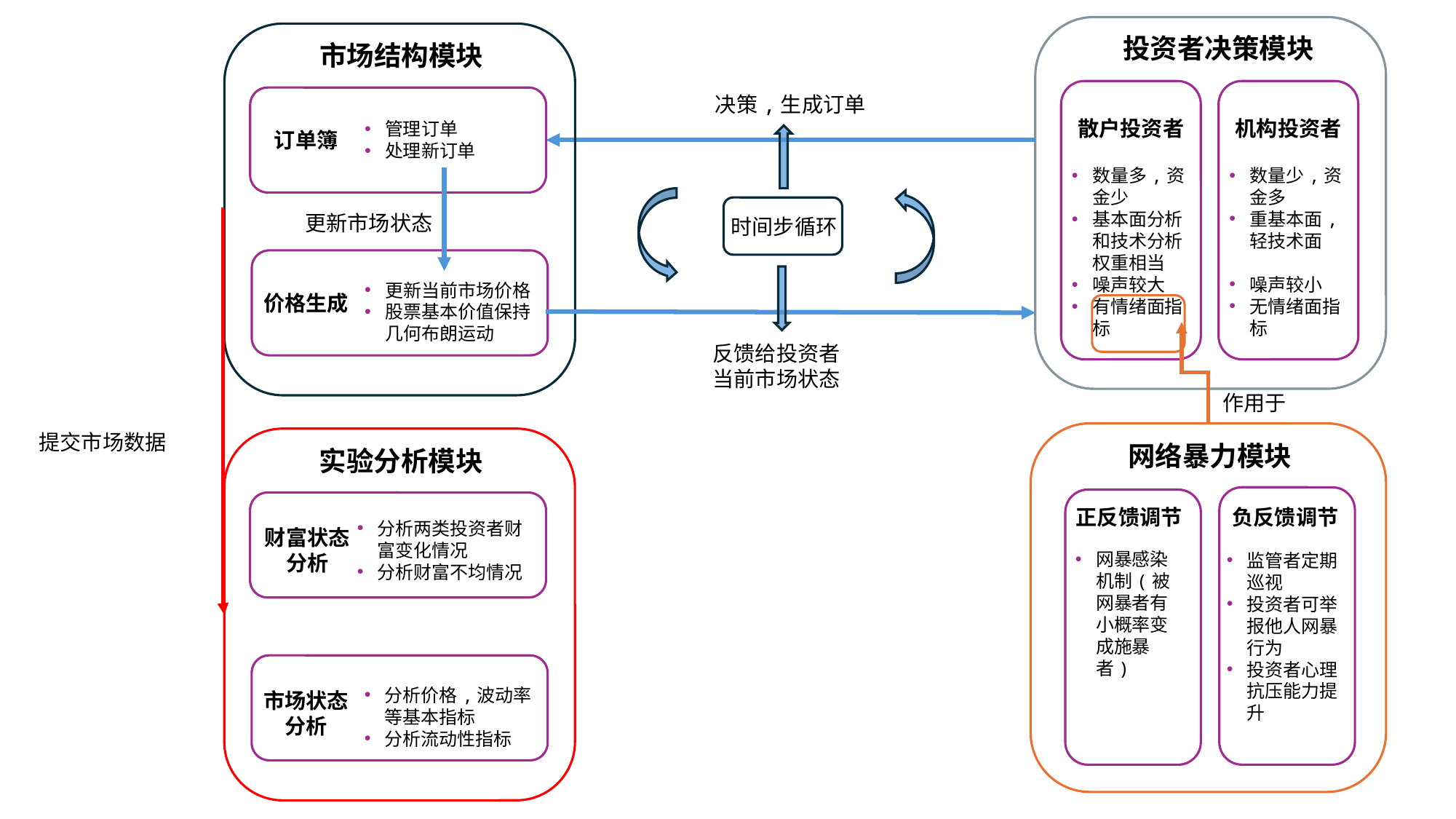

投资者决策模块

散户投资者
数量多,资金少
基本面分析和技术分析权重相当
噪声较大
有情绪面指标

机构投资者
数量少,资金多
重基本面,轻技术面

噪声较小
无情绪面指标

市场结构模块

管理订单
处理新订单
订单簿
更新市场状态

价格生成
更新当前市场价格
股票基本价值保持几何布朗运动
决策,生成订单

时间步循环

反馈给投资者当前市场状态
作用于

网络暴力模块

负反馈调节

监管者定期巡视
投资者可举报他人网暴行为
投资者心理抗压能力提升

正反馈调节

网暴感染机制(被网暴者有小概率变成施暴者)
提交市场数据

实验分析模块

分析两类投资者财富变化情况
分析财富不均情况
财富状态分析

市场状态分析
分析价格,波动率等基本指标
分析流动性指标